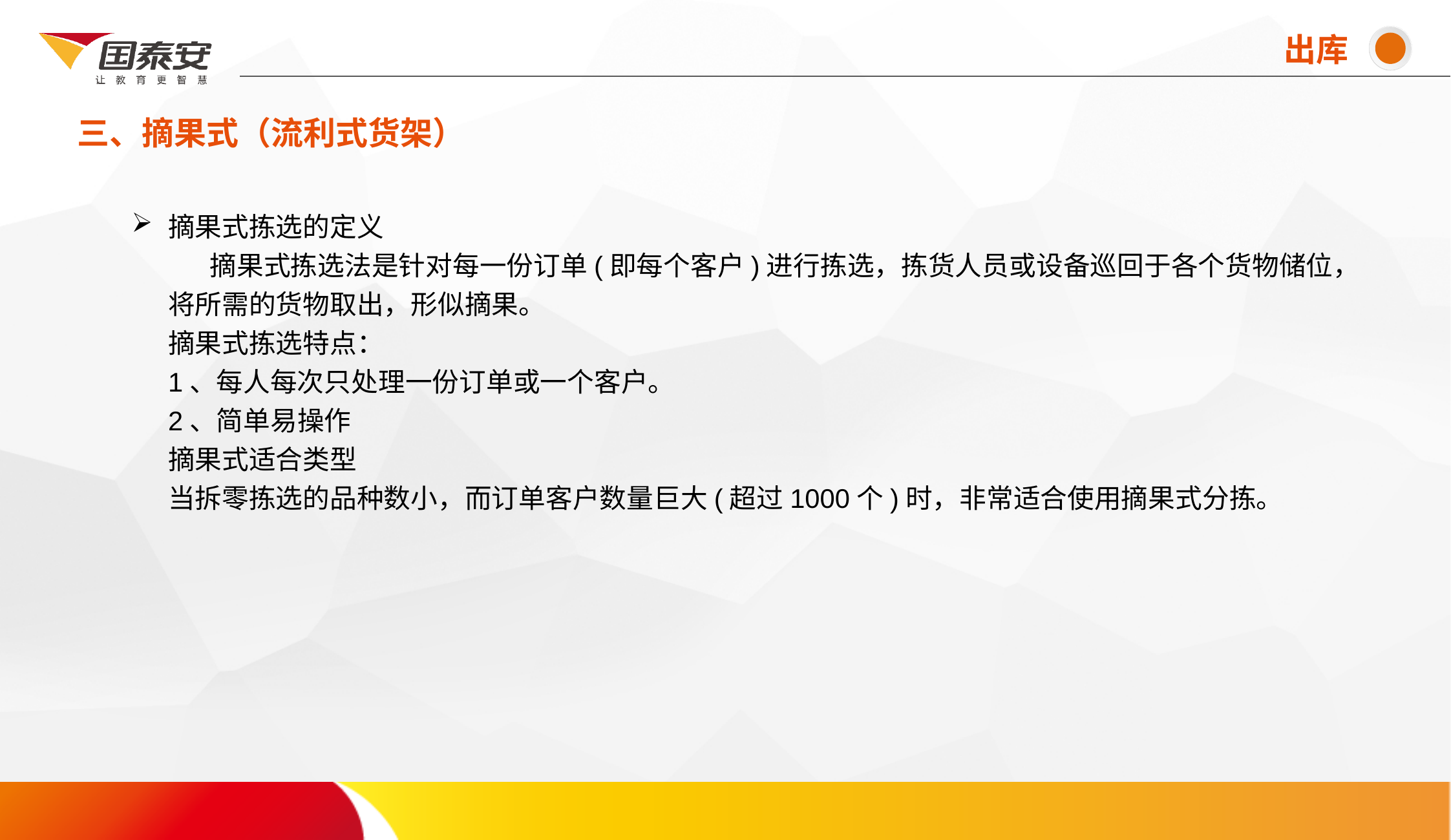

出库
三、摘果式（流利式货架）
# 摘果式拣选的定义 摘果式拣选法是针对每一份订单(即每个客户)进行拣选，拣货人员或设备巡回于各个货物储位，将所需的货物取出，形似摘果。 摘果式拣选特点： 1、每人每次只处理一份订单或一个客户。 2、简单易操作 摘果式适合类型 当拆零拣选的品种数小，而订单客户数量巨大(超过1000个)时，非常适合使用摘果式分拣。